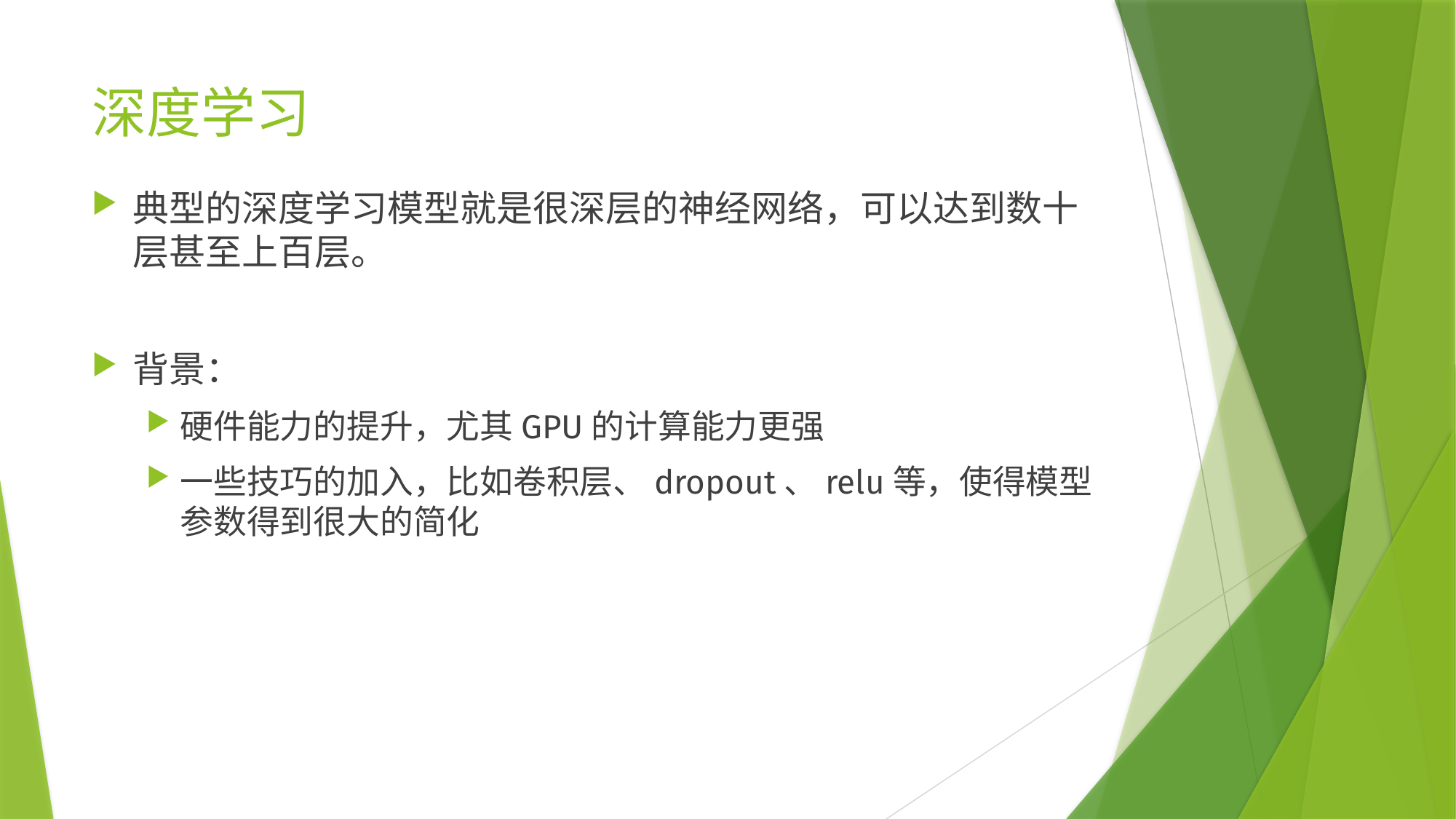

# 深度学习
典型的深度学习模型就是很深层的神经网络，可以达到数十层甚至上百层。

背景：
硬件能力的提升，尤其GPU的计算能力更强
一些技巧的加入，比如卷积层、dropout、relu等，使得模型参数得到很大的简化